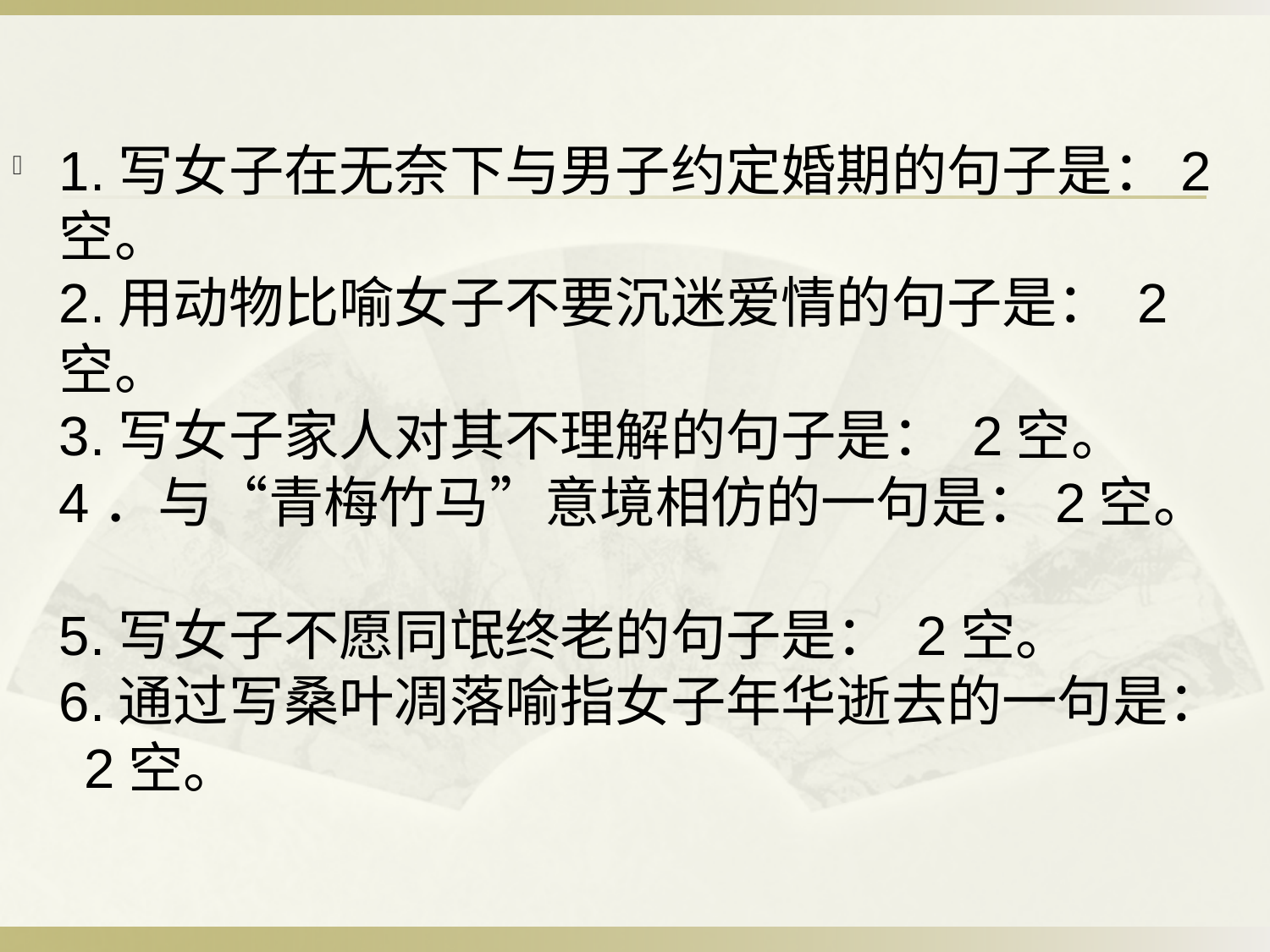

#
1.写女子在无奈下与男子约定婚期的句子是：2空。
2.用动物比喻女子不要沉迷爱情的句子是： 2空。
3.写女子家人对其不理解的句子是： 2空。
4．与“青梅竹马”意境相仿的一句是：2空。
5.写女子不愿同氓终老的句子是： 2空。
6.通过写桑叶凋落喻指女子年华逝去的一句是： 2空。